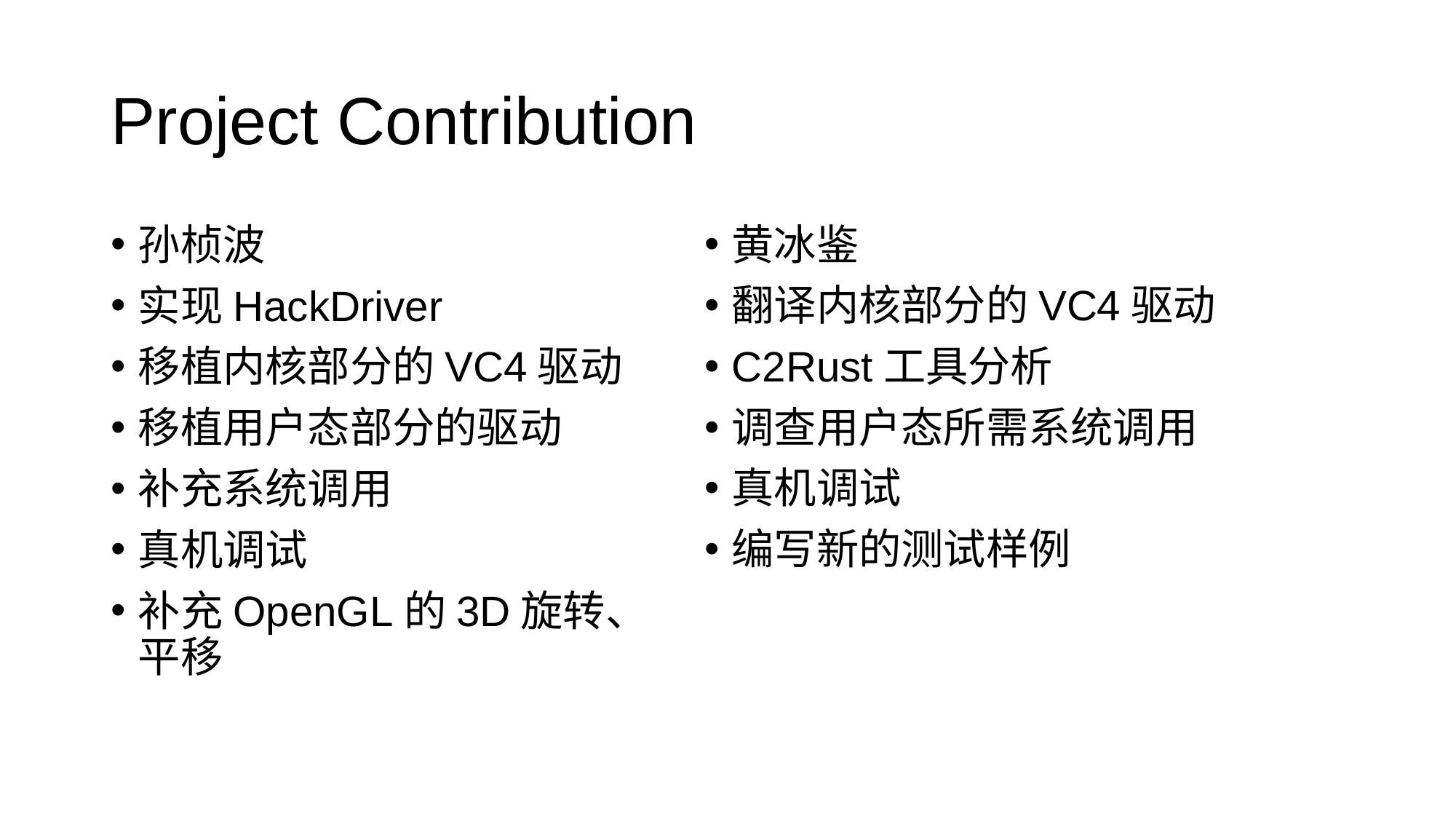

# Project Contribution
孙桢波
实现HackDriver
移植内核部分的VC4驱动
移植用户态部分的驱动
补充系统调用
真机调试
补充OpenGL的3D旋转、平移
黄冰鉴
翻译内核部分的VC4驱动
C2Rust工具分析
调查用户态所需系统调用
真机调试
编写新的测试样例